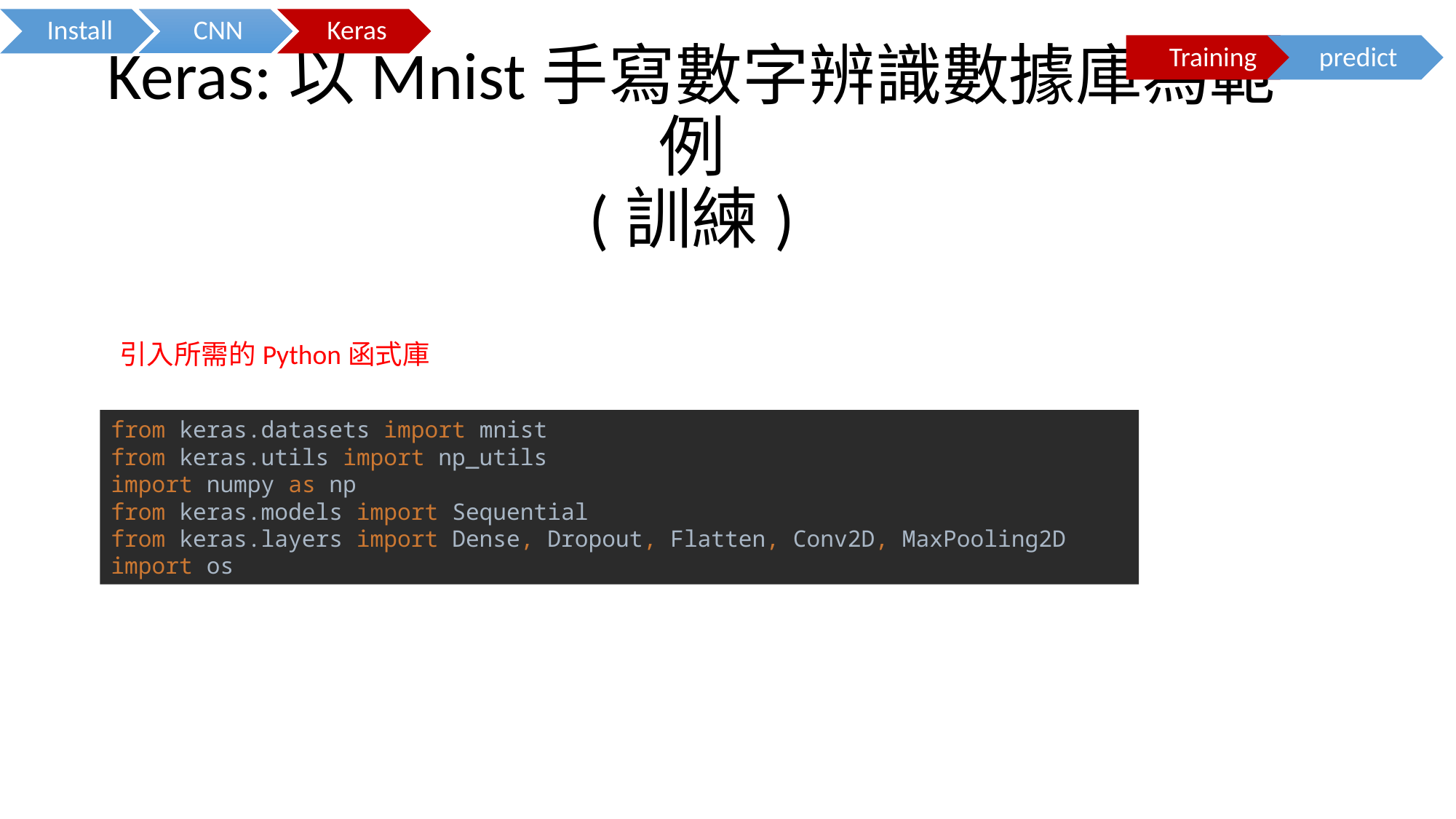

Install
CNN
Keras
Training
predict
# Keras:以Mnist手寫數字辨識數據庫為範例 (訓練)

引入所需的Python函式庫

from keras.datasets import mnist
from keras.utils import np_utils
import numpy as np
from keras.models import Sequential
from keras.layers import Dense, Dropout, Flatten, Conv2D, MaxPooling2D
import os